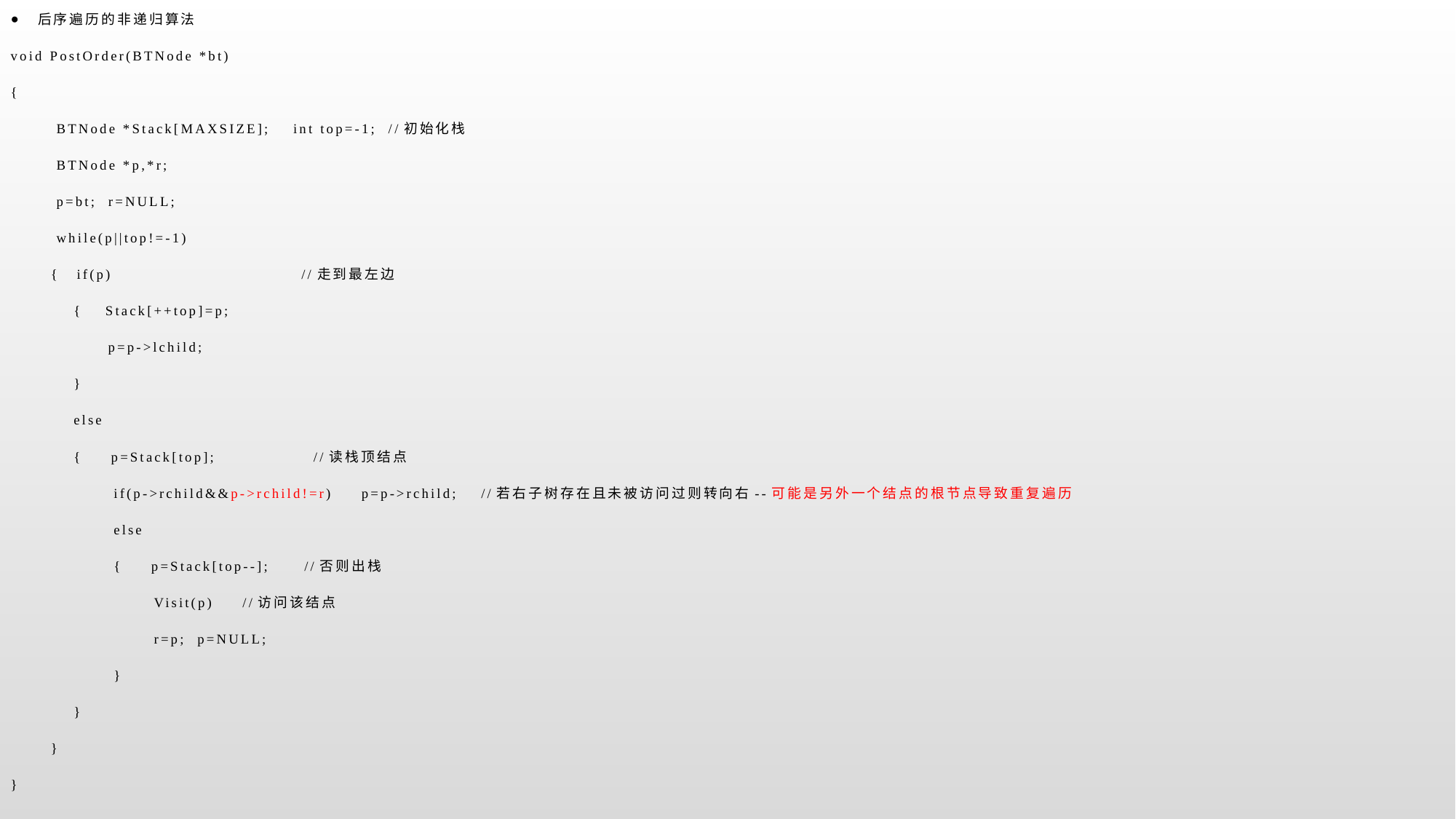

后序遍历的非递归算法
void PostOrder(BTNode *bt)
{
        BTNode *Stack[MAXSIZE];    int top=-1;  //初始化栈
        BTNode *p,*r;
        p=bt;  r=NULL;
        while(p||top!=-1)
       {   if(p)                                 //走到最左边
           {    Stack[++top]=p;
                 p=p->lchild;
           }
           else
           {     p=Stack[top];                 //读栈顶结点
                  if(p->rchild&&p->rchild!=r)     p=p->rchild;    //若右子树存在且未被访问过则转向右--可能是另外一个结点的根节点导致重复遍历
                  else
                  {     p=Stack[top--];      //否则出栈
                         Visit(p)     //访问该结点
                         r=p;  p=NULL;
                  }
           }
       }
}